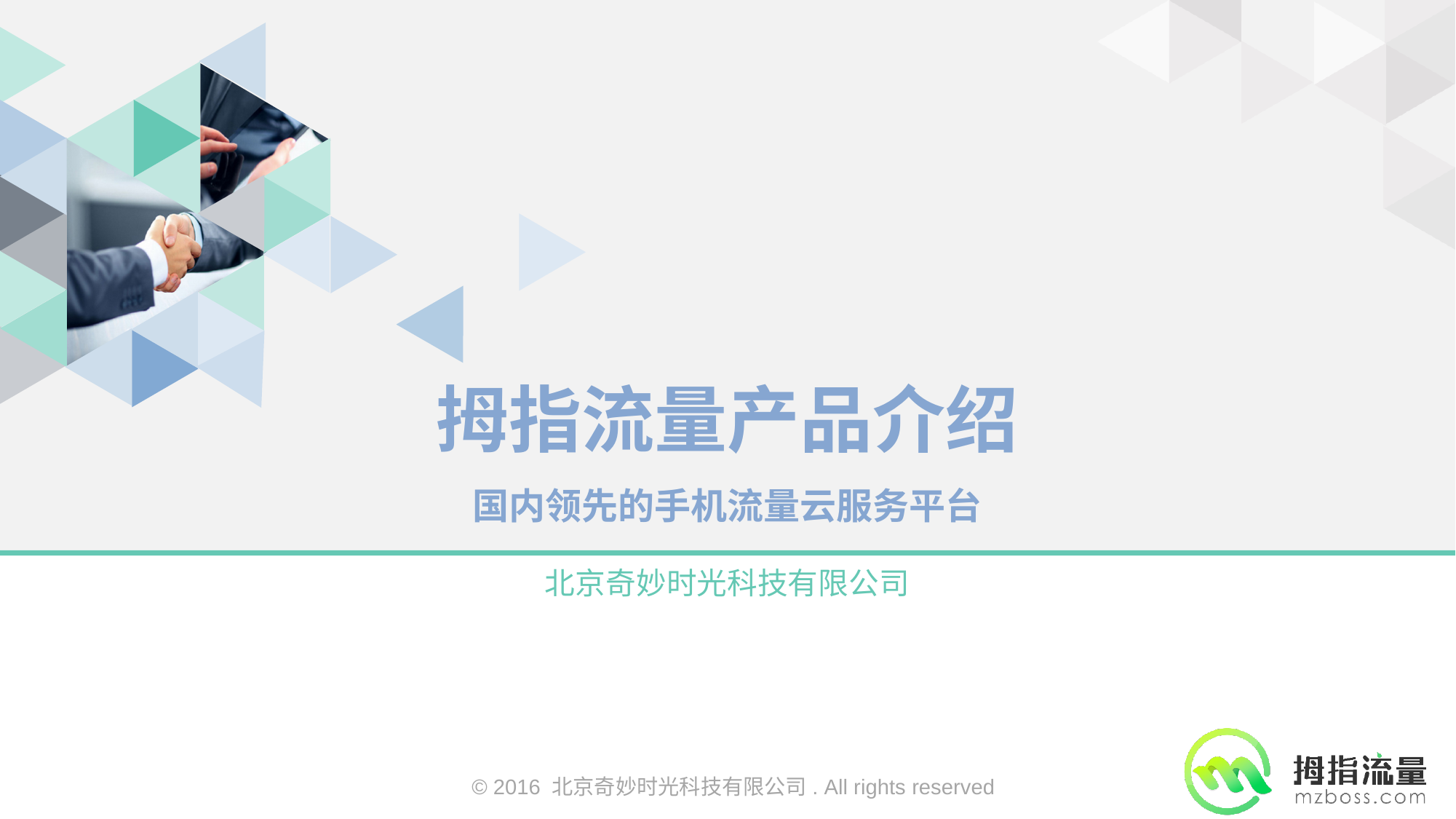

# 拇指流量产品介绍 国内领先的手机流量云服务平台

北京奇妙时光科技有限公司
© 2016 北京奇妙时光科技有限公司. All rights reserved